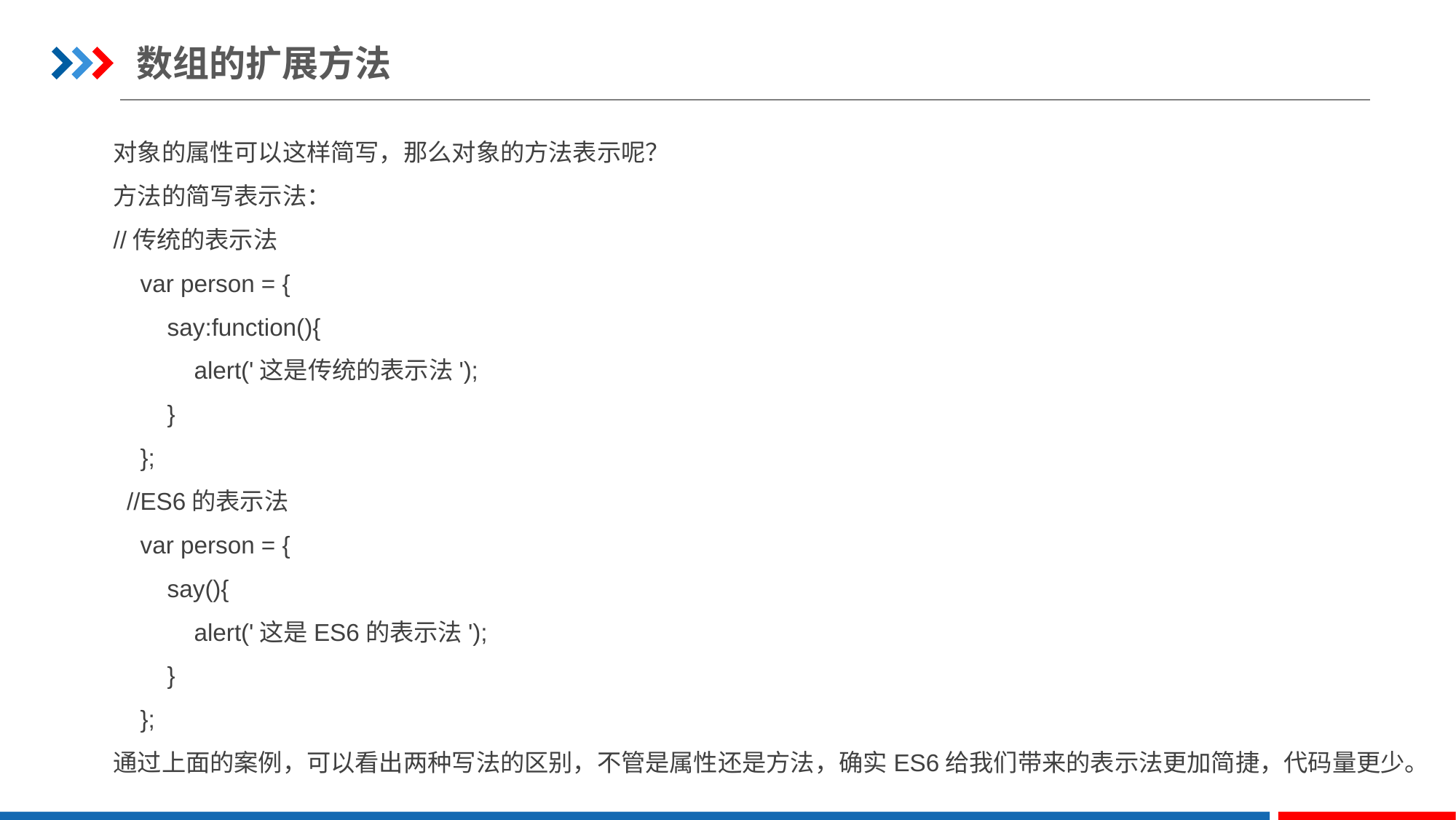

数组的扩展方法
对象的属性可以这样简写，那么对象的方法表示呢？
方法的简写表示法：
//传统的表示法
    var person = {
        say:function(){
            alert('这是传统的表示法');
        }
    };
  //ES6的表示法
    var person = {
        say(){
            alert('这是ES6的表示法');
        }
    };
通过上面的案例，可以看出两种写法的区别，不管是属性还是方法，确实ES6给我们带来的表示法更加简捷，代码量更少。